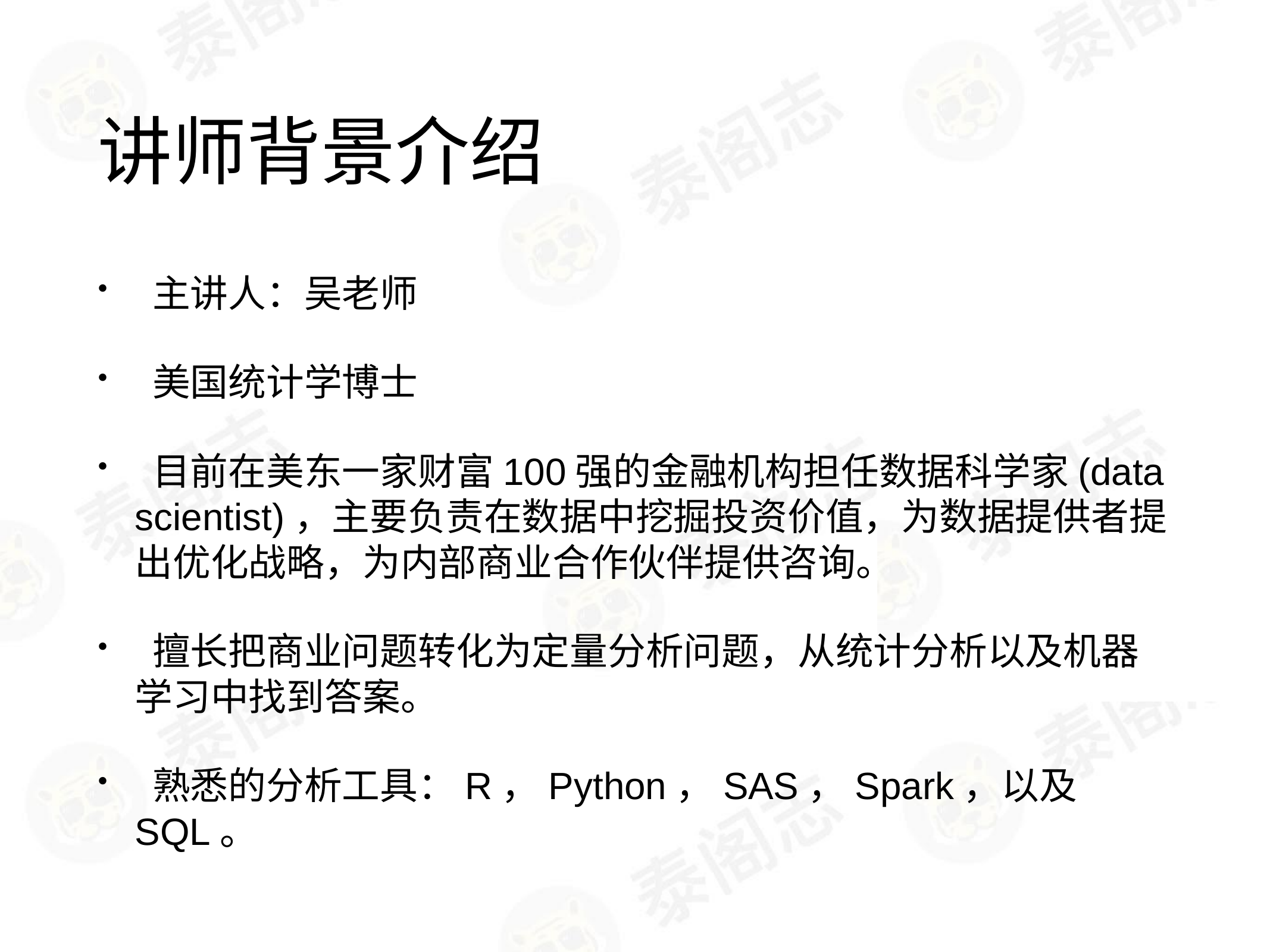

# 讲师背景介绍
 主讲人：吴老师
 美国统计学博士
 目前在美东一家财富100强的金融机构担任数据科学家(data scientist)，主要负责在数据中挖掘投资价值，为数据提供者提出优化战略，为内部商业合作伙伴提供咨询。
 擅长把商业问题转化为定量分析问题，从统计分析以及机器学习中找到答案。
 熟悉的分析工具：R，Python，SAS，Spark，以及SQL。